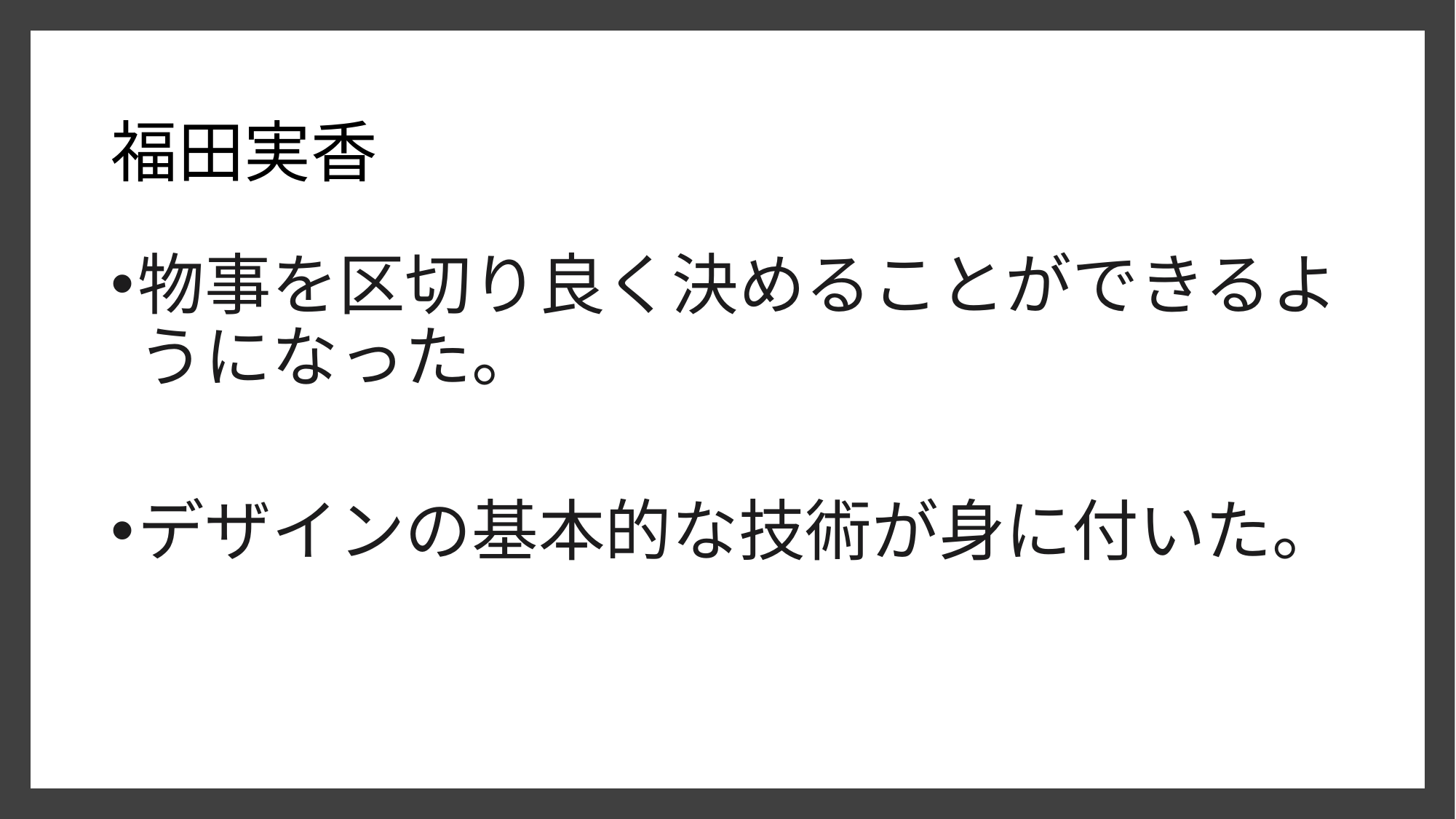

# 福田実香
物事を区切り良く決めることができるようになった。

デザインの基本的な技術が身に付いた。